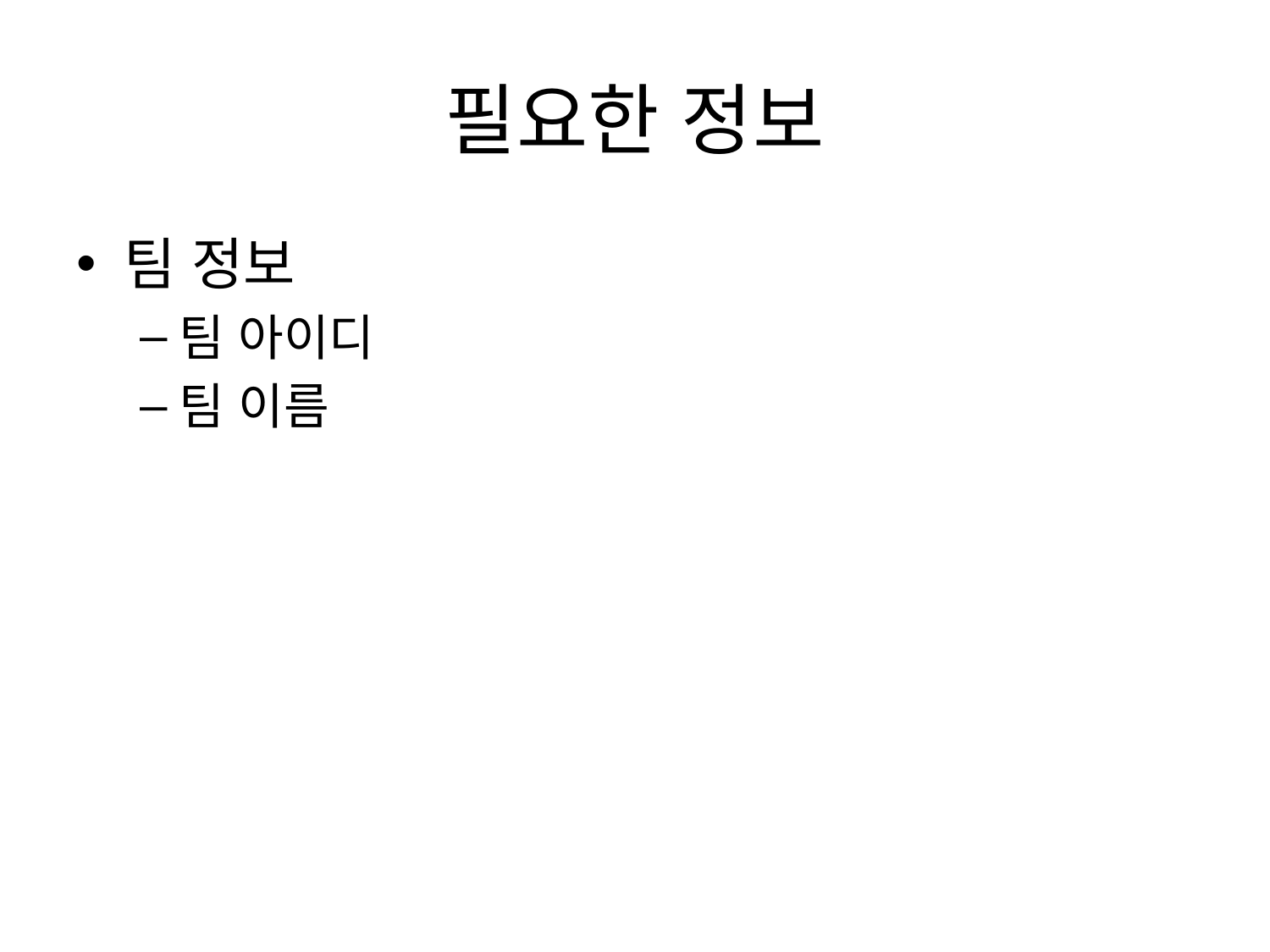

# 필요한 정보
팀 정보
팀 아이디
팀 이름